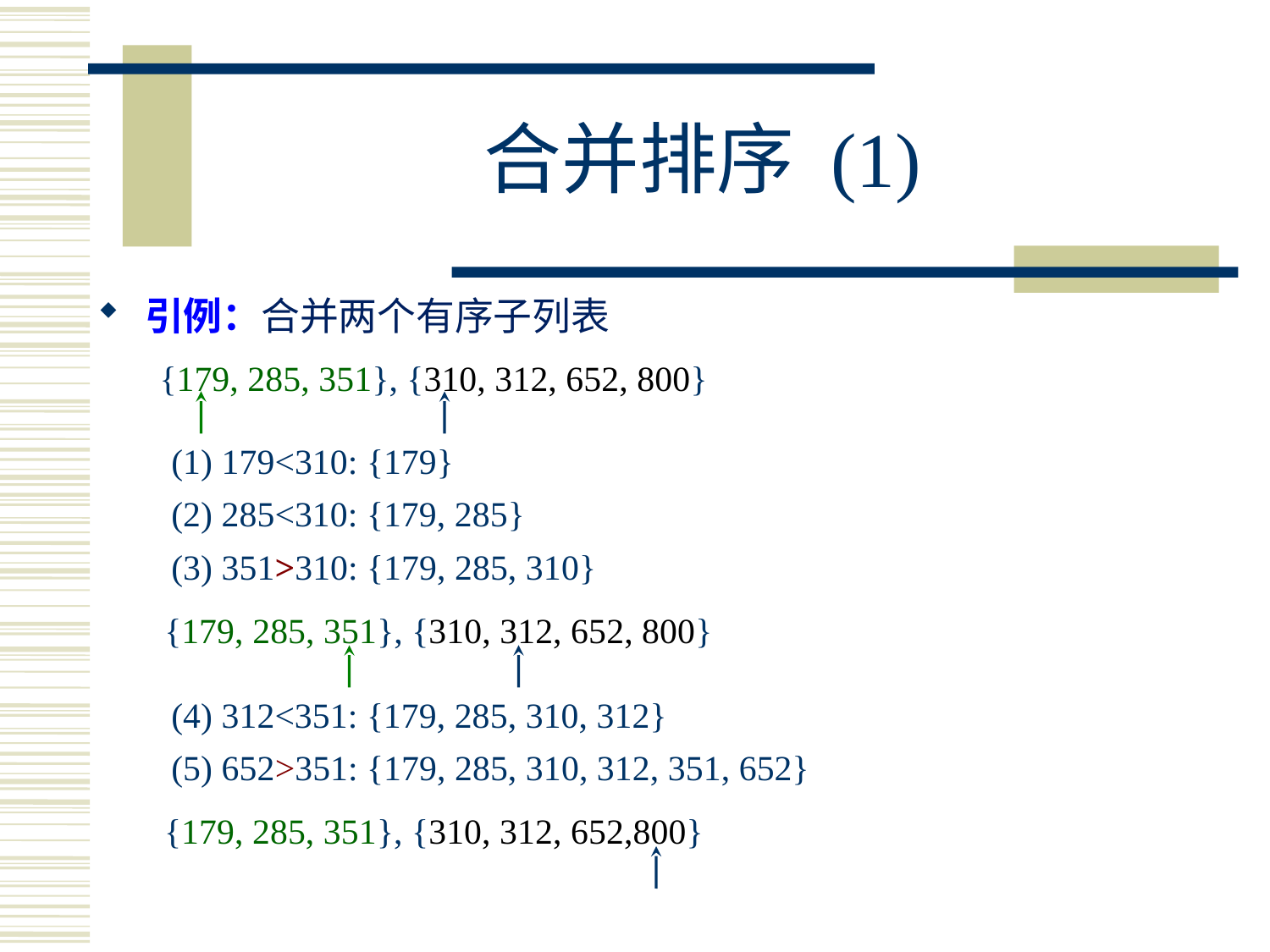

# 合并排序 (1)
引例：合并两个有序子列表
       {179, 285, 351}, {310, 312, 652, 800}

(1) 179<310: {179}
(2) 285<310: {179, 285}
(3) 351>310: {179, 285, 310}
       {179, 285, 351}, {310, 312, 652, 800}

(4) 312<351: {179, 285, 310, 312}
(5) 652>351: {179, 285, 310, 312, 351, 652}
{179, 285, 351}, {310, 312, 652,800}